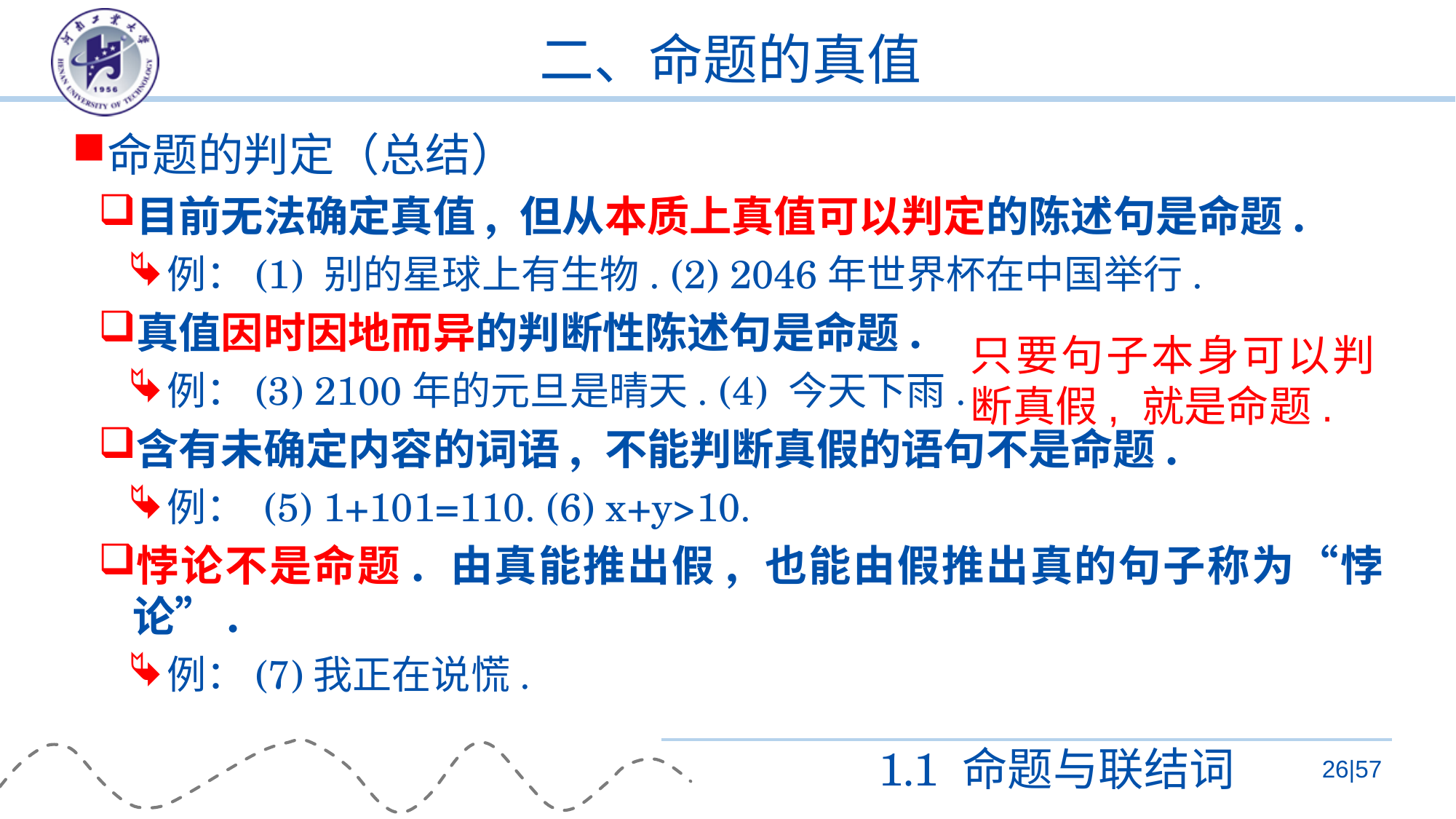

# 二、命题的真值
命题的判定（总结）
目前无法确定真值, 但从本质上真值可以判定的陈述句是命题.
例：(1) 别的星球上有生物. (2) 2046年世界杯在中国举行.
真值因时因地而异的判断性陈述句是命题.
例：(3) 2100年的元旦是晴天. (4) 今天下雨.
含有未确定内容的词语, 不能判断真假的语句不是命题.
例： (5) 1+101=110. (6) x+y>10.
悖论不是命题. 由真能推出假, 也能由假推出真的句子称为“悖论”.
例：(7)我正在说慌.
只要句子本身可以判断真假, 就是命题.
1.1 命题与联结词
26|57